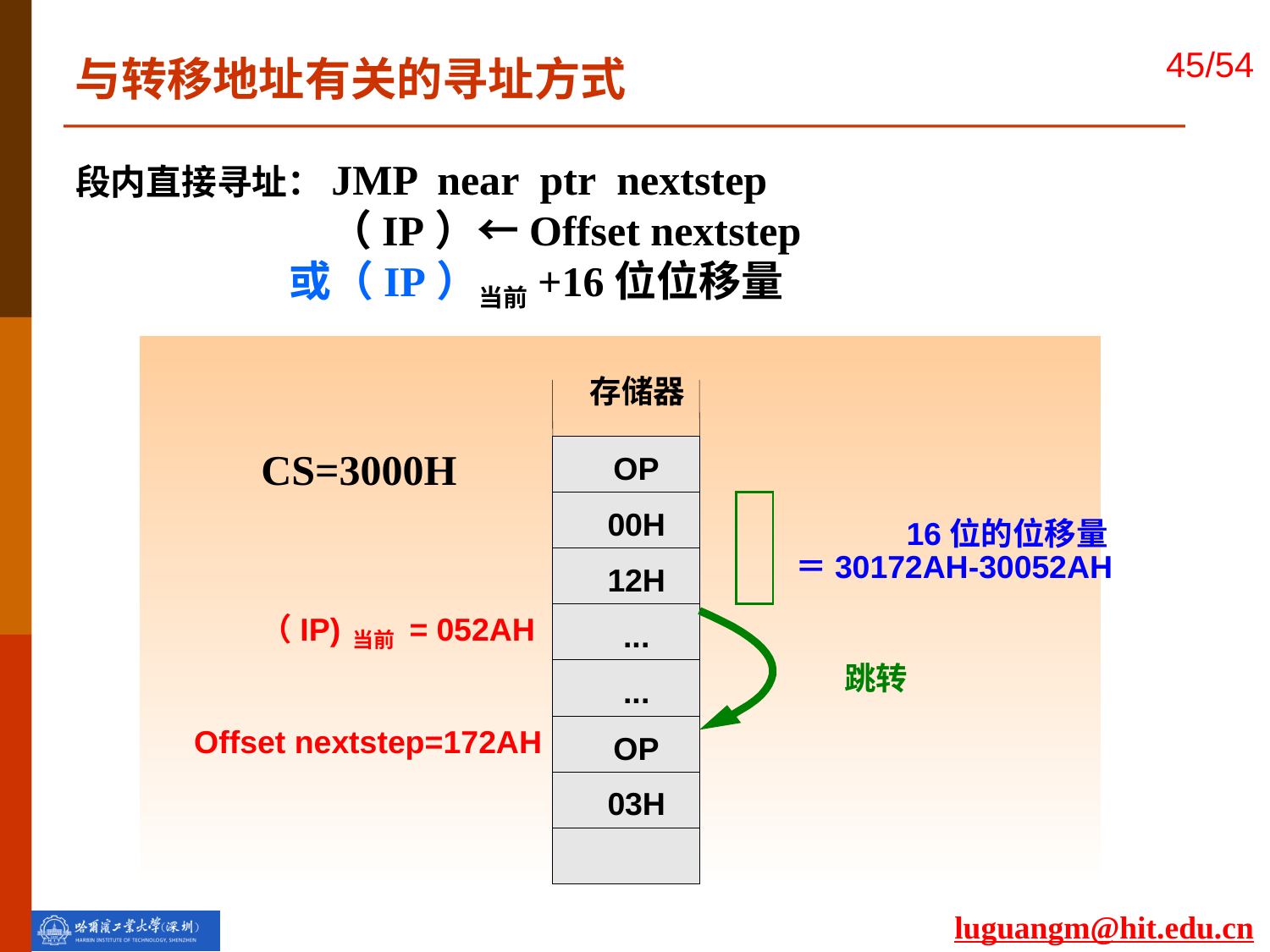

与转移地址有关的寻址方式
段内直接寻址：JMP  near  ptr  nextstep
		（IP）←Offset nextstep
	        或（IP）当前+16位位移量

存储器

CS=3000H
OP

00H
16位的位移量
＝30172AH-30052AH

12H

（IP)
=
052AH

...
当前
跳转

...

Offset nextstep=172AH
OP

03H